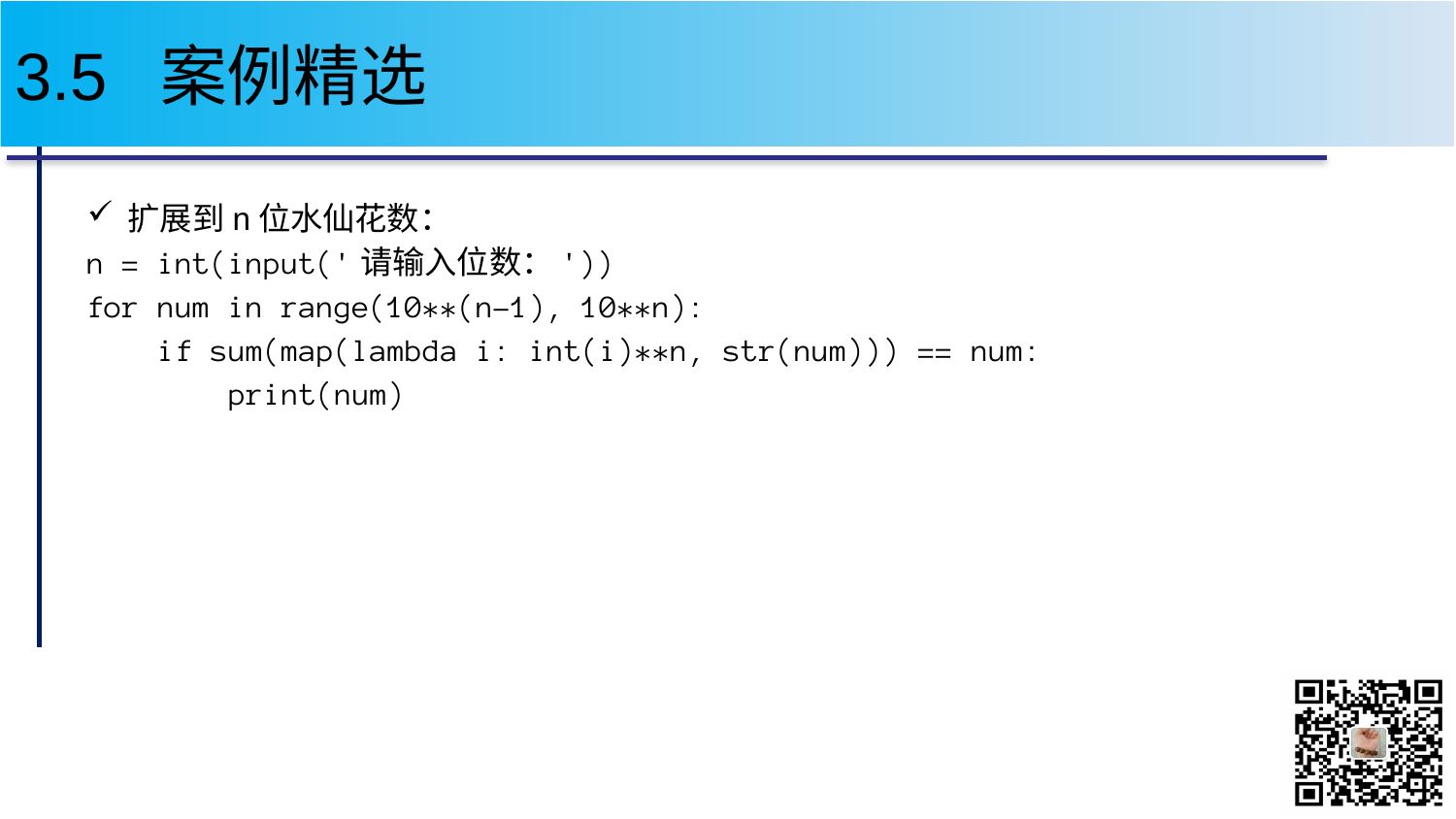

# 3.5  案例精选
扩展到n位水仙花数：
n = int(input('请输入位数：'))
for num in range(10**(n-1), 10**n):
    if sum(map(lambda i: int(i)**n, str(num))) == num:
        print(num)